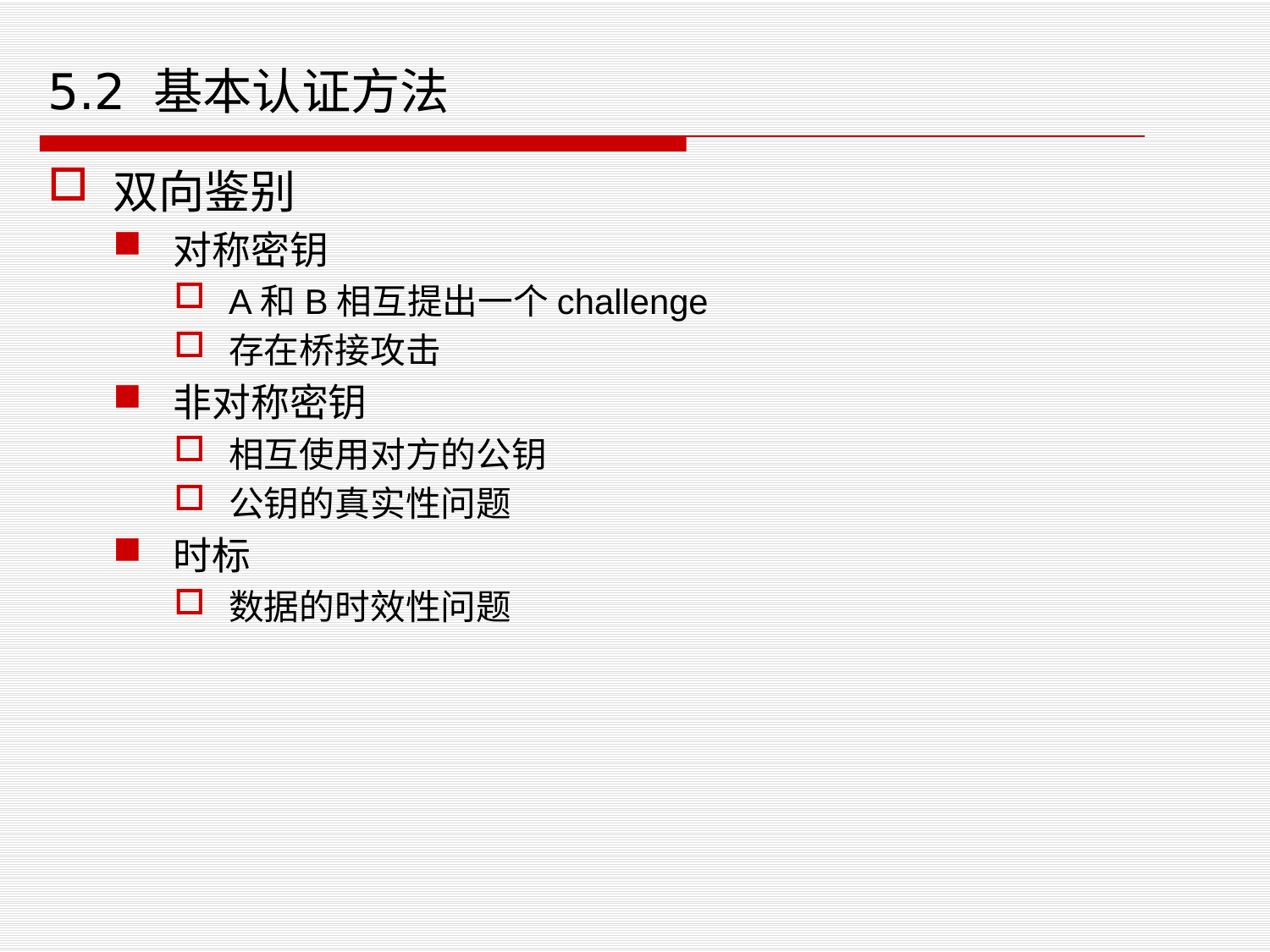

7
# 5.2 基本认证方法
双向鉴别
对称密钥
A和B相互提出一个challenge
存在桥接攻击
非对称密钥
相互使用对方的公钥
公钥的真实性问题
时标
数据的时效性问题